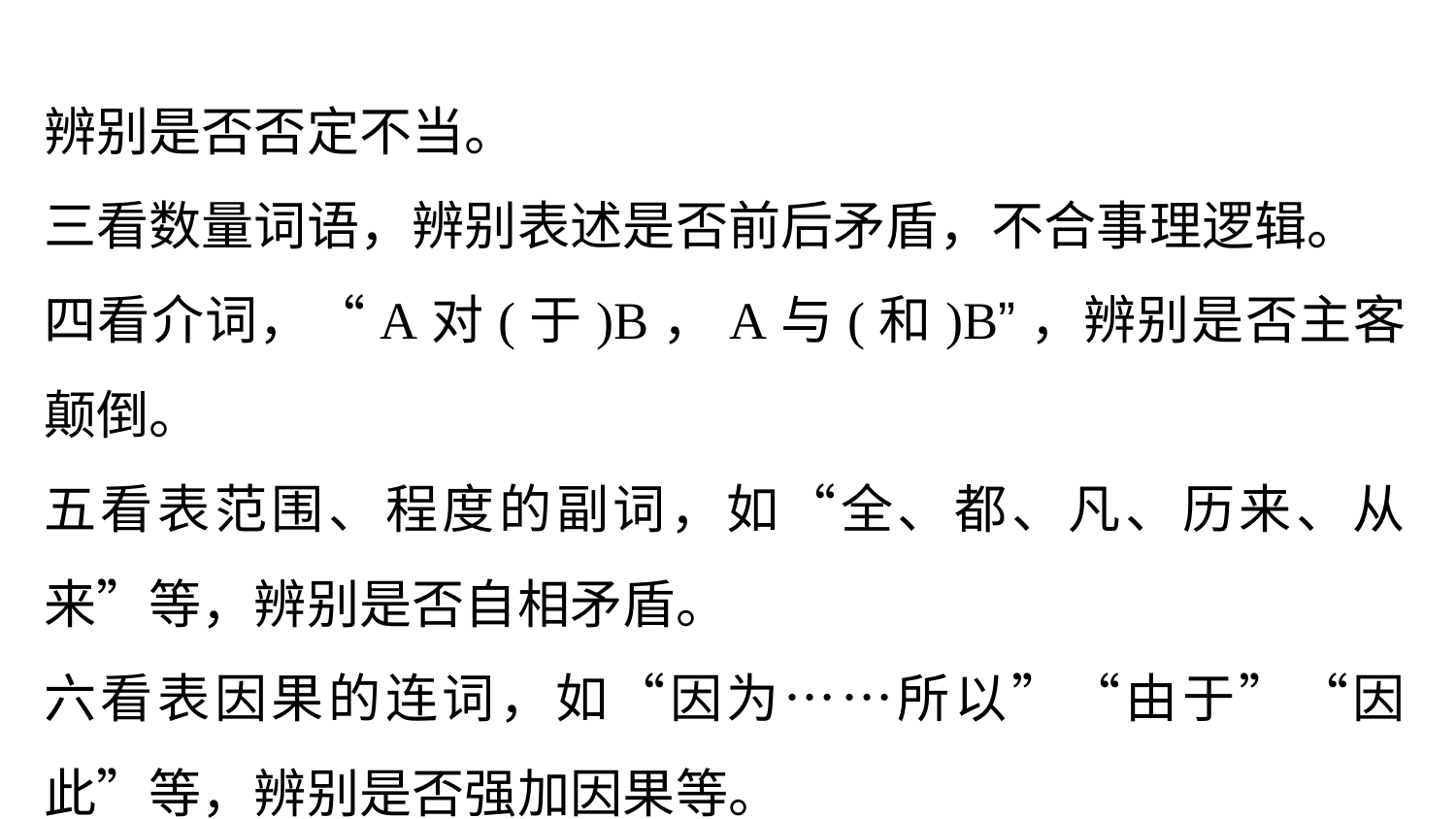

辨别是否否定不当。
三看数量词语，辨别表述是否前后矛盾，不合事理逻辑。
四看介词，“A对(于)B，A与(和)B”，辨别是否主客颠倒。
五看表范围、程度的副词，如“全、都、凡、历来、从来”等，辨别是否自相矛盾。
六看表因果的连词，如“因为……所以”“由于”“因此”等，辨别是否强加因果等。